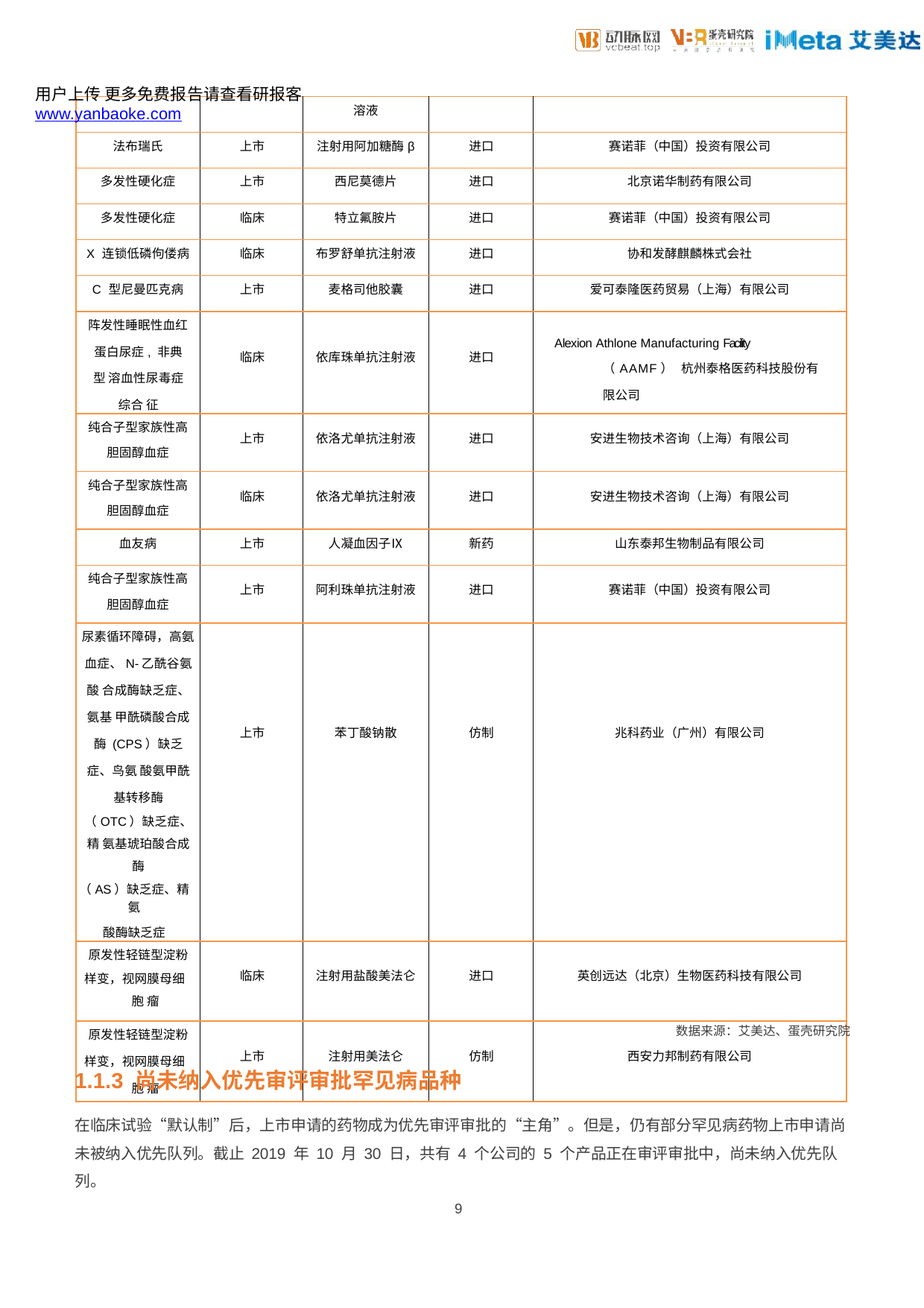

用户上传 更多免费报告请查看研报客 www.yanbaoke.com
|  |  | 溶液 |  |  |
| --- | --- | --- | --- | --- |
| 法布瑞氏 | 上市 | 注射用阿加糖酶β | 进口 | 赛诺菲（中国）投资有限公司 |
| 多发性硬化症 | 上市 | 西尼莫德片 | 进口 | 北京诺华制药有限公司 |
| 多发性硬化症 | 临床 | 特立氟胺片 | 进口 | 赛诺菲（中国）投资有限公司 |
| X 连锁低磷佝偻病 | 临床 | 布罗舒单抗注射液 | 进口 | 协和发酵麒麟株式会社 |
| C 型尼曼匹克病 | 上市 | 麦格司他胶囊 | 进口 | 爱可泰隆医药贸易（上海）有限公司 |
| 阵发性睡眠性血红 蛋白尿症, 非典型 溶血性尿毒症综合 征 | 临床 | 依库珠单抗注射液 | 进口 | Alexion Athlone Manufacturing Facility （AAMF） 杭州泰格医药科技股份有限公司 |
| 纯合子型家族性高 胆固醇血症 | 上市 | 依洛尤单抗注射液 | 进口 | 安进生物技术咨询（上海）有限公司 |
| 纯合子型家族性高 胆固醇血症 | 临床 | 依洛尤单抗注射液 | 进口 | 安进生物技术咨询（上海）有限公司 |
| 血友病 | 上市 | 人凝血因子Ⅸ | 新药 | 山东泰邦生物制品有限公司 |
| 纯合子型家族性高 胆固醇血症 | 上市 | 阿利珠单抗注射液 | 进口 | 赛诺菲（中国）投资有限公司 |
| 尿素循环障碍，高氨 血症、N-乙酰谷氨酸 合成酶缺乏症、氨基 甲酰磷酸合成酶 (CPS）缺乏症、鸟氨 酸氨甲酰基转移酶 （OTC）缺乏症、精 氨基琥珀酸合成酶 （AS）缺乏症、精氨 酸酶缺乏症 | 上市 | 苯丁酸钠散 | 仿制 | 兆科药业（广州）有限公司 |
| 原发性轻链型淀粉 样变，视网膜母细胞 瘤 | 临床 | 注射用盐酸美法仑 | 进口 | 英创远达（北京）生物医药科技有限公司 |
| 原发性轻链型淀粉 样变，视网膜母细胞 瘤 | 上市 | 注射用美法仑 | 仿制 | 西安力邦制药有限公司 |
数据来源：艾美达、蛋壳研究院

1.1.3 尚未纳入优先审评审批罕见病品种
在临床试验“默认制”后，上市申请的药物成为优先审评审批的“主角”。但是，仍有部分罕见病药物上市申请尚 未被纳入优先队列。截止 2019 年 10 月 30 日，共有 4 个公司的 5 个产品正在审评审批中，尚未纳入优先队列。
9